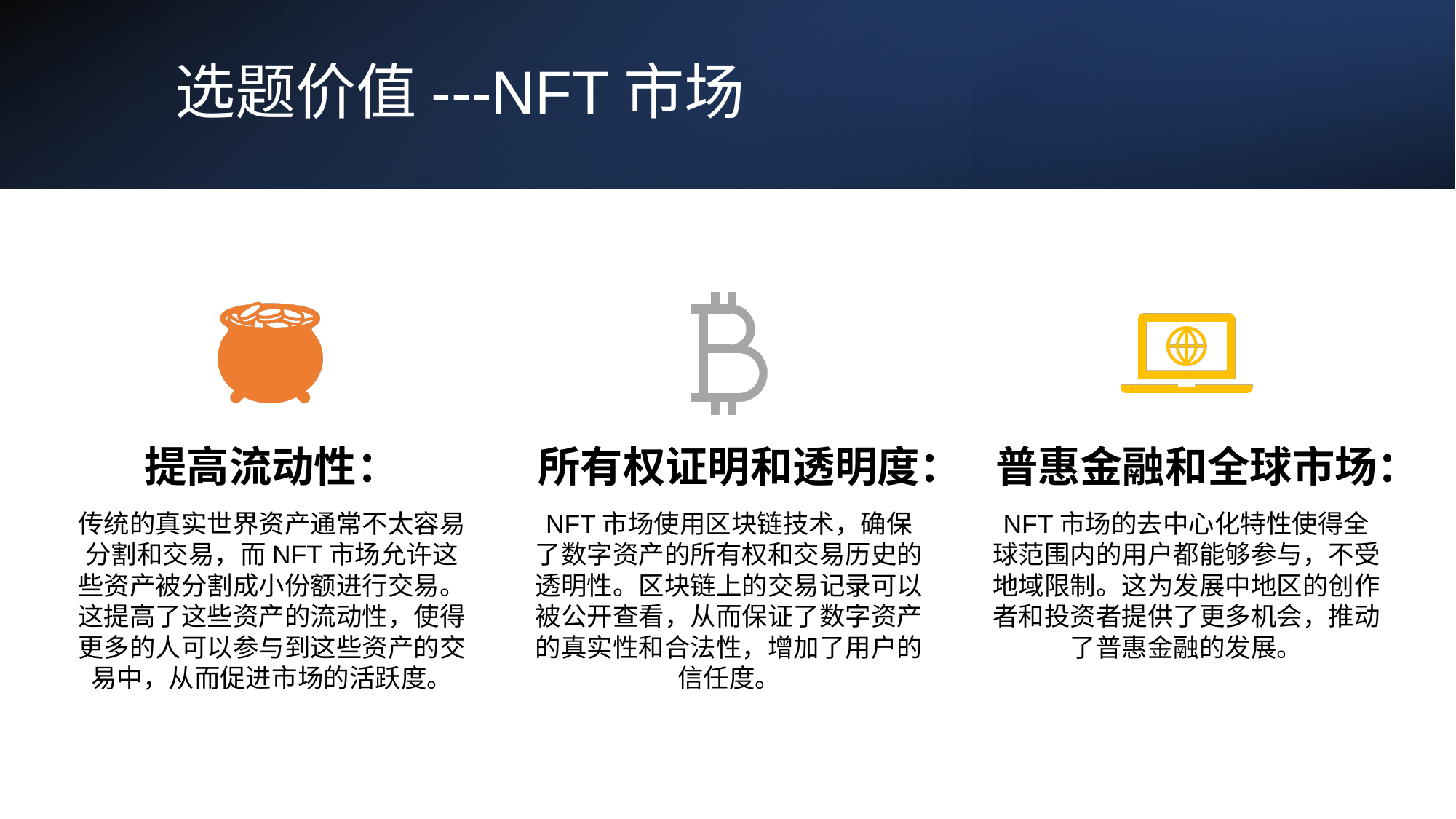

# 选题价值---NFT市场
提高流动性：
传统的真实世界资产通常不太容易分割和交易，而NFT市场允许这些资产被分割成小份额进行交易。这提高了这些资产的流动性，使得更多的人可以参与到这些资产的交易中，从而促进市场的活跃度。
所有权证明和透明度：
NFT市场使用区块链技术，确保了数字资产的所有权和交易历史的透明性。区块链上的交易记录可以被公开查看，从而保证了数字资产的真实性和合法性，增加了用户的信任度。
普惠金融和全球市场：
NFT市场的去中心化特性使得全球范围内的用户都能够参与，不受地域限制。这为发展中地区的创作者和投资者提供了更多机会，推动了普惠金融的发展。